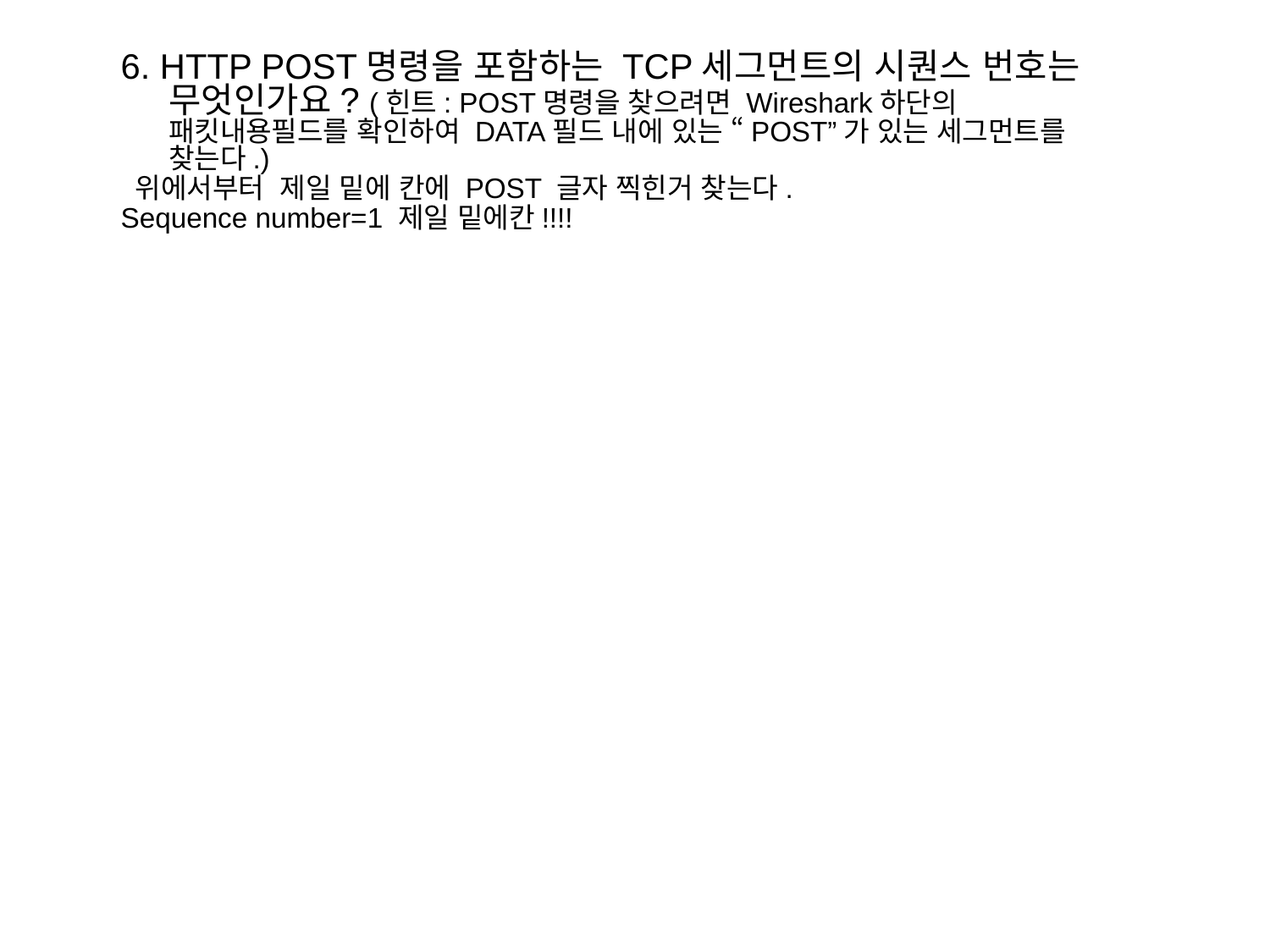

6. HTTP POST명령을 포함하는 TCP세그먼트의 시퀀스 번호는 무엇인가요? (힌트: POST명령을 찾으려면 Wireshark하단의 패킷내용필드를 확인하여 DATA필드 내에 있는 “POST”가 있는 세그먼트를 찾는다.)
 위에서부터  제일 밑에 칸에 POST 글자 찍힌거 찾는다.
Sequence number=1 제일 밑에칸!!!!